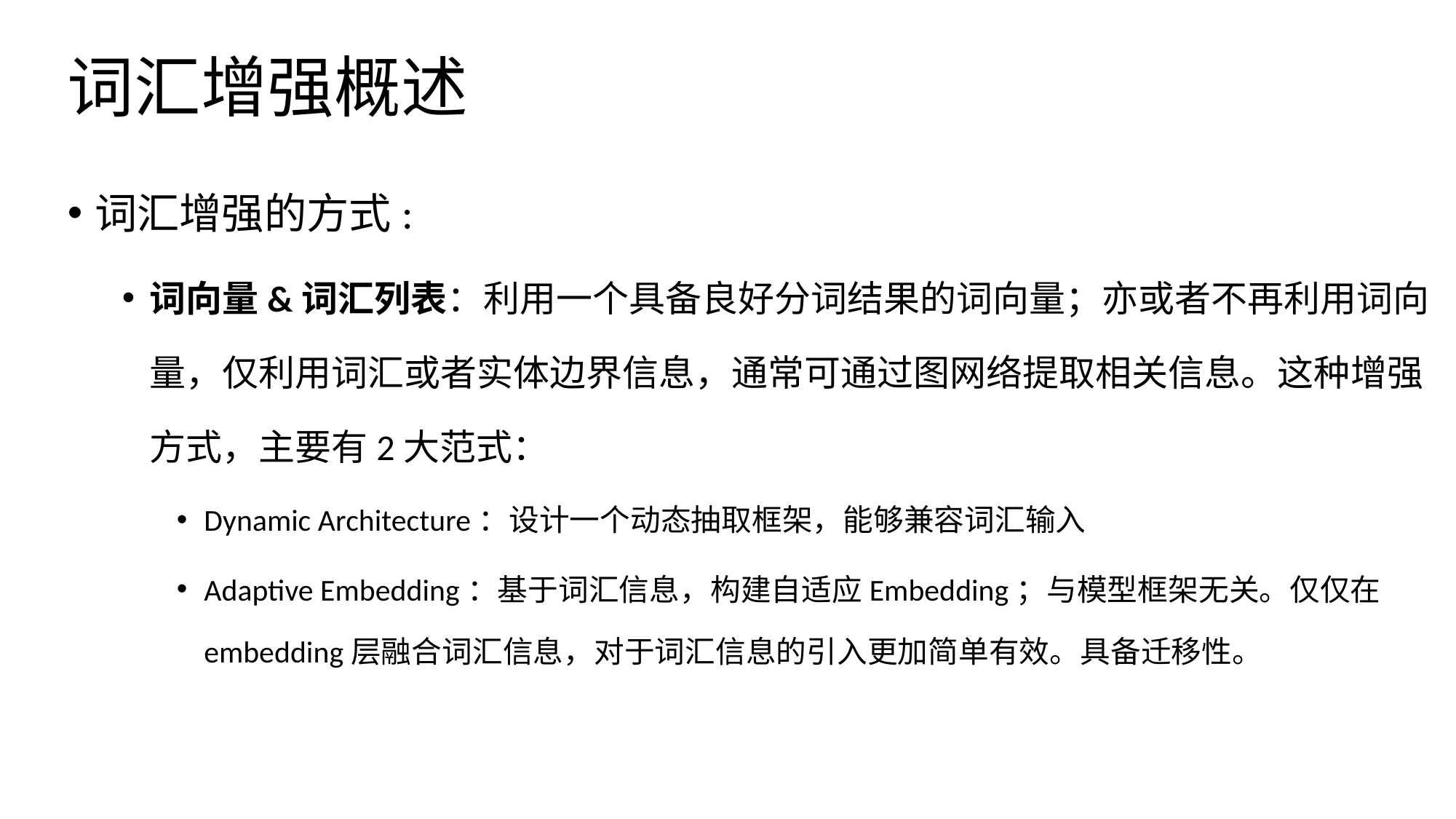

# 词汇增强概述
词汇增强的方式:
词向量&词汇列表：利用一个具备良好分词结果的词向量；亦或者不再利用词向量，仅利用词汇或者实体边界信息，通常可通过图网络提取相关信息。这种增强方式，主要有2大范式：
Dynamic Architecture：设计一个动态抽取框架，能够兼容词汇输入
Adaptive Embedding：基于词汇信息，构建自适应Embedding；与模型框架无关。仅仅在embedding层融合词汇信息，对于词汇信息的引入更加简单有效。具备迁移性。